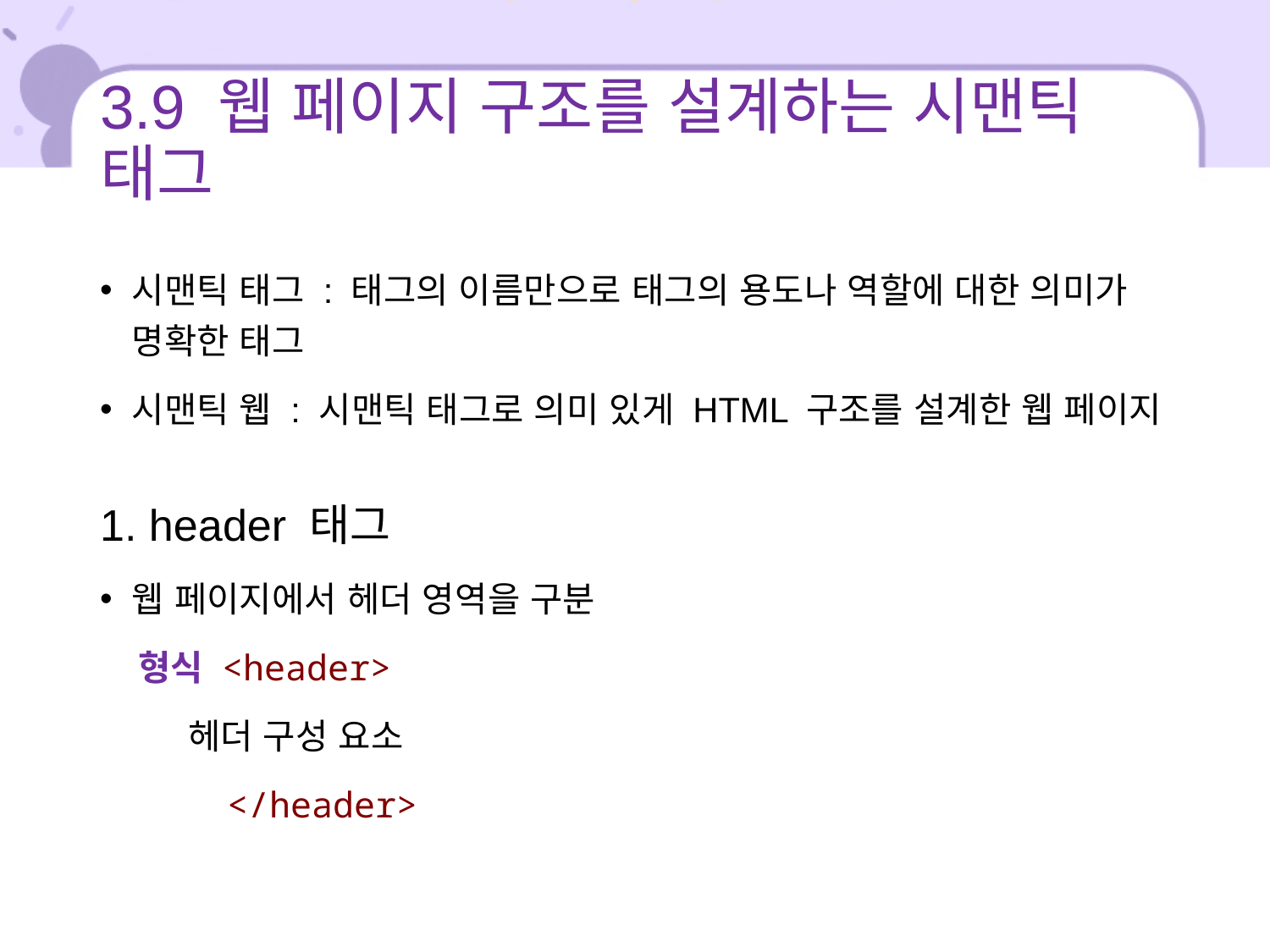

# 3.9 웹 페이지 구조를 설계하는 시맨틱 태그
시맨틱 태그 : 태그의 이름만으로 태그의 용도나 역할에 대한 의미가 명확한 태그
시맨틱 웹 : 시맨틱 태그로 의미 있게 HTML 구조를 설계한 웹 페이지

1. header 태그
웹 페이지에서 헤더 영역을 구분
   형식 <header>
        헤더 구성 요소
      </header>